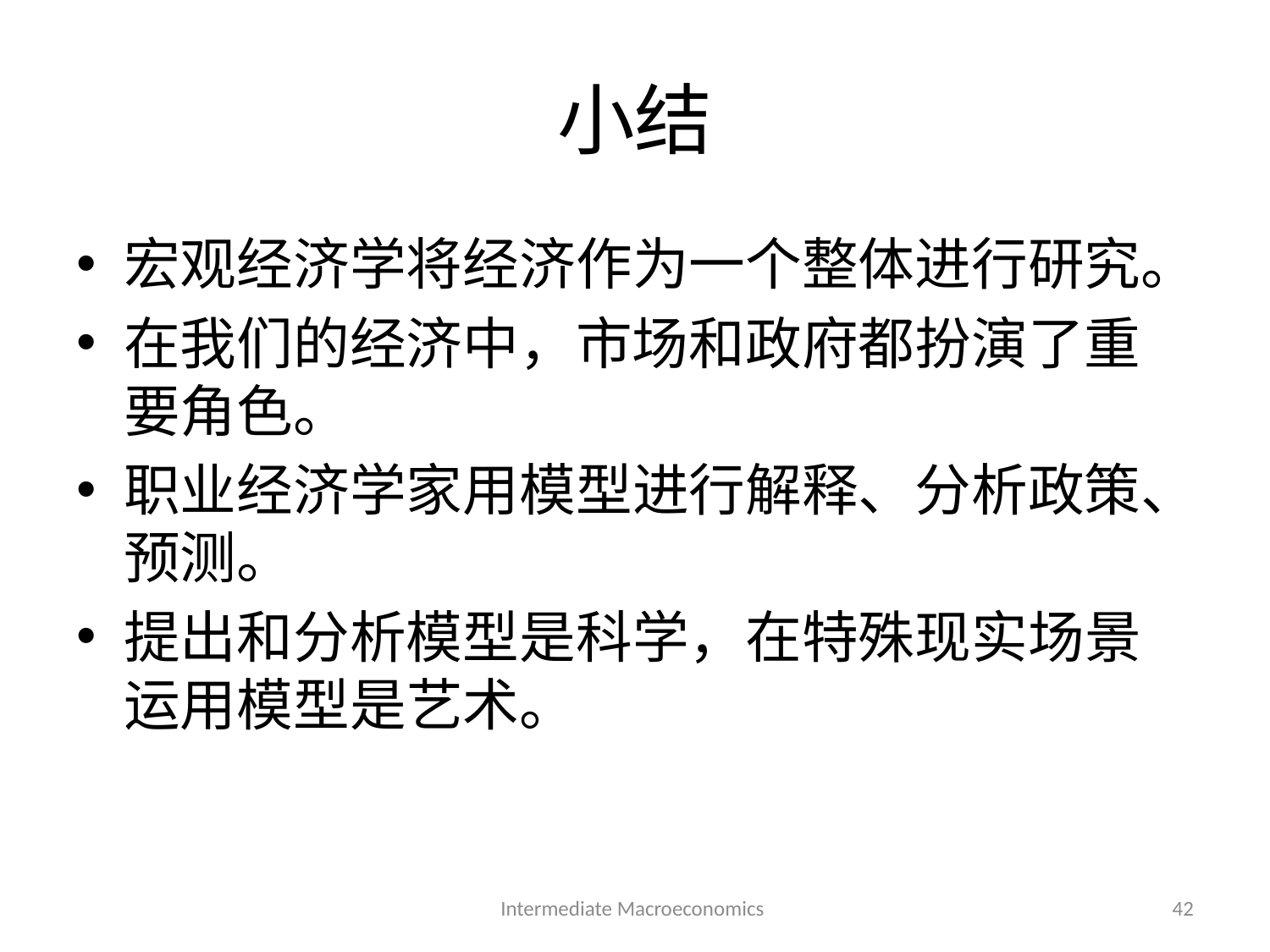

# 小结
宏观经济学将经济作为一个整体进行研究。
在我们的经济中，市场和政府都扮演了重要角色。
职业经济学家用模型进行解释、分析政策、预测。
提出和分析模型是科学，在特殊现实场景运用模型是艺术。

Intermediate Macroeconomics
42